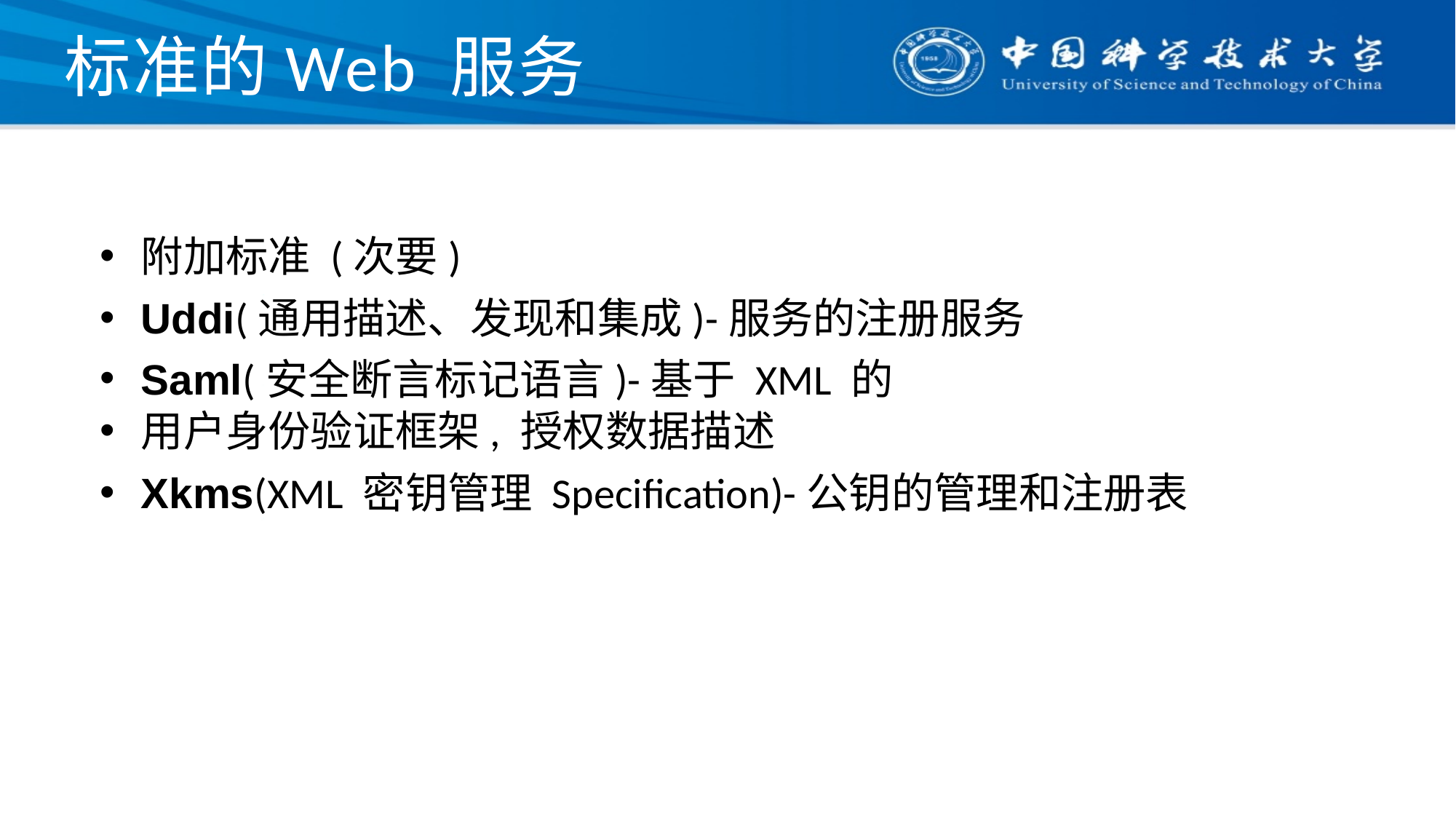

# 标准的Web 服务
附加标准 (次要)
Uddi(通用描述、发现和集成)-服务的注册服务
Saml(安全断言标记语言)-基于 XML 的
用户身份验证框架, 授权数据描述
Xkms(XML 密钥管理 Speciﬁcation)-公钥的管理和注册表